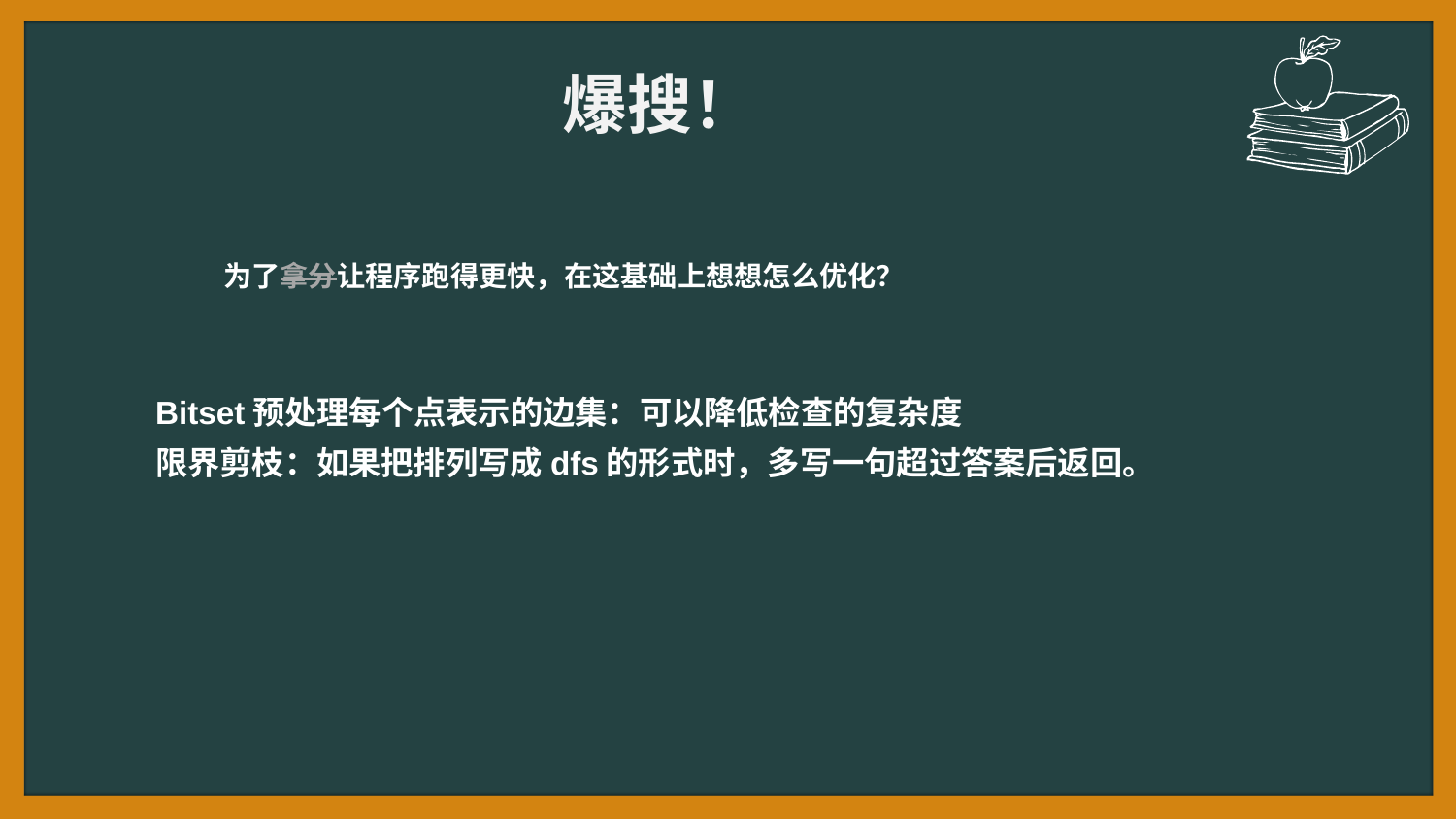

爆搜！
为了拿分让程序跑得更快，在这基础上想想怎么优化？
Bitset预处理每个点表示的边集：可以降低检查的复杂度
限界剪枝：如果把排列写成dfs的形式时，多写一句超过答案后返回。